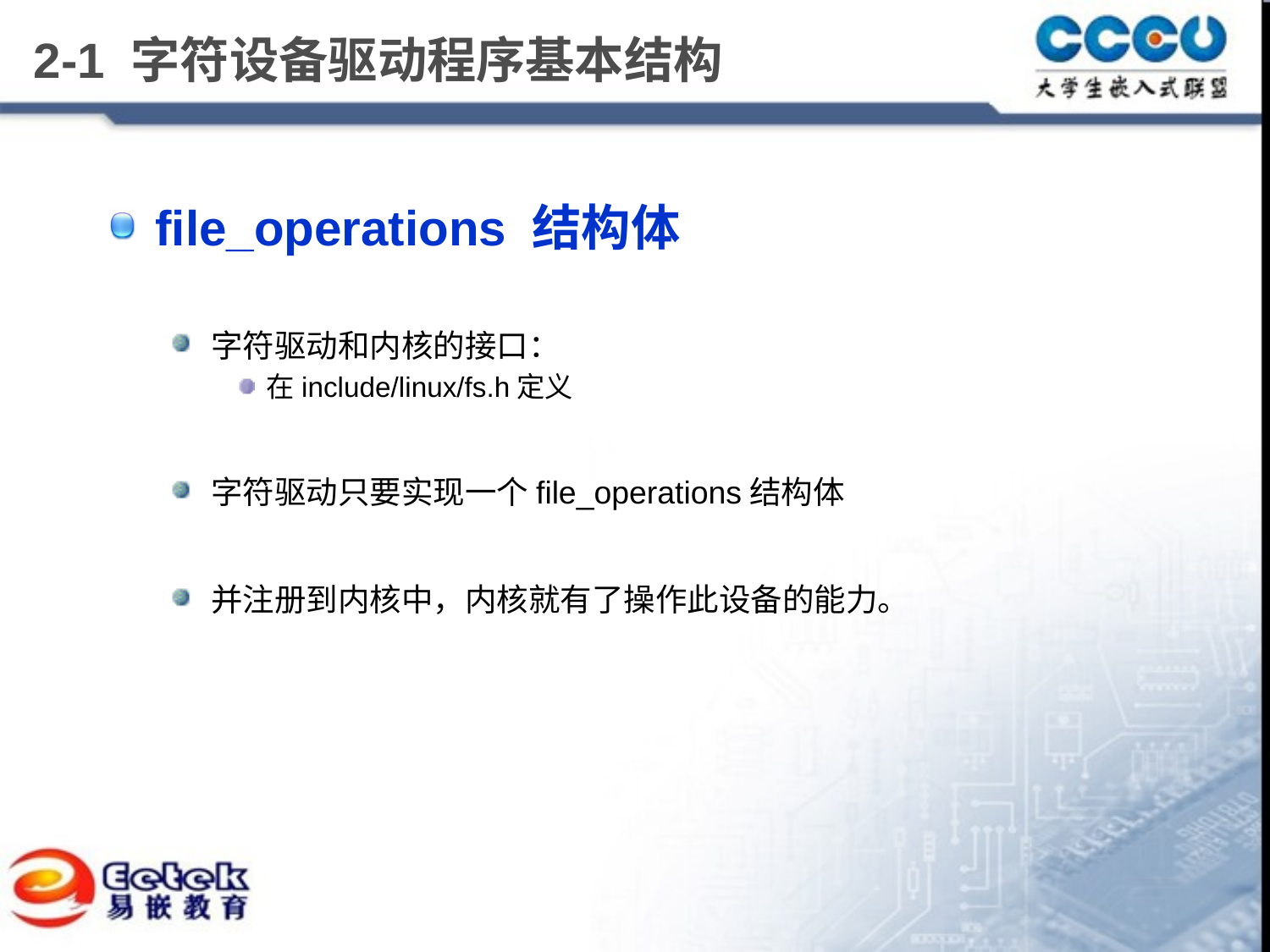

# 2-1 字符设备驱动程序基本结构
file_operations 结构体

字符驱动和内核的接口：
在include/linux/fs.h定义

字符驱动只要实现一个file_operations结构体

并注册到内核中，内核就有了操作此设备的能力。